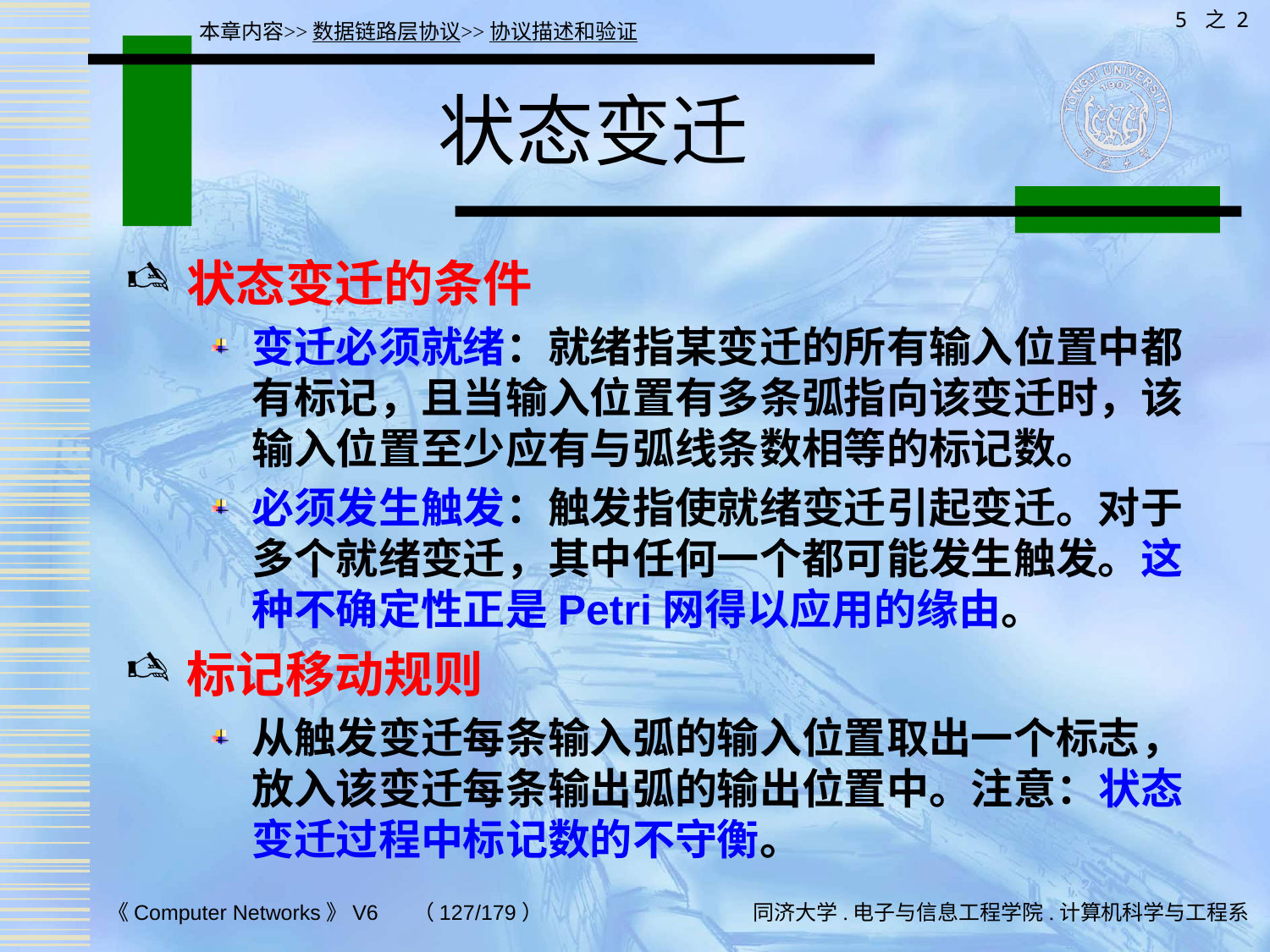

5 之 2
本章内容>>数据链路层协议>>协议描述和验证
# 状态变迁
状态变迁的条件
变迁必须就绪：就绪指某变迁的所有输入位置中都有标记，且当输入位置有多条弧指向该变迁时，该输入位置至少应有与弧线条数相等的标记数。
必须发生触发：触发指使就绪变迁引起变迁。对于多个就绪变迁，其中任何一个都可能发生触发。这种不确定性正是Petri网得以应用的缘由。
标记移动规则
从触发变迁每条输入弧的输入位置取出一个标志，放入该变迁每条输出弧的输出位置中。注意：状态变迁过程中标记数的不守衡。